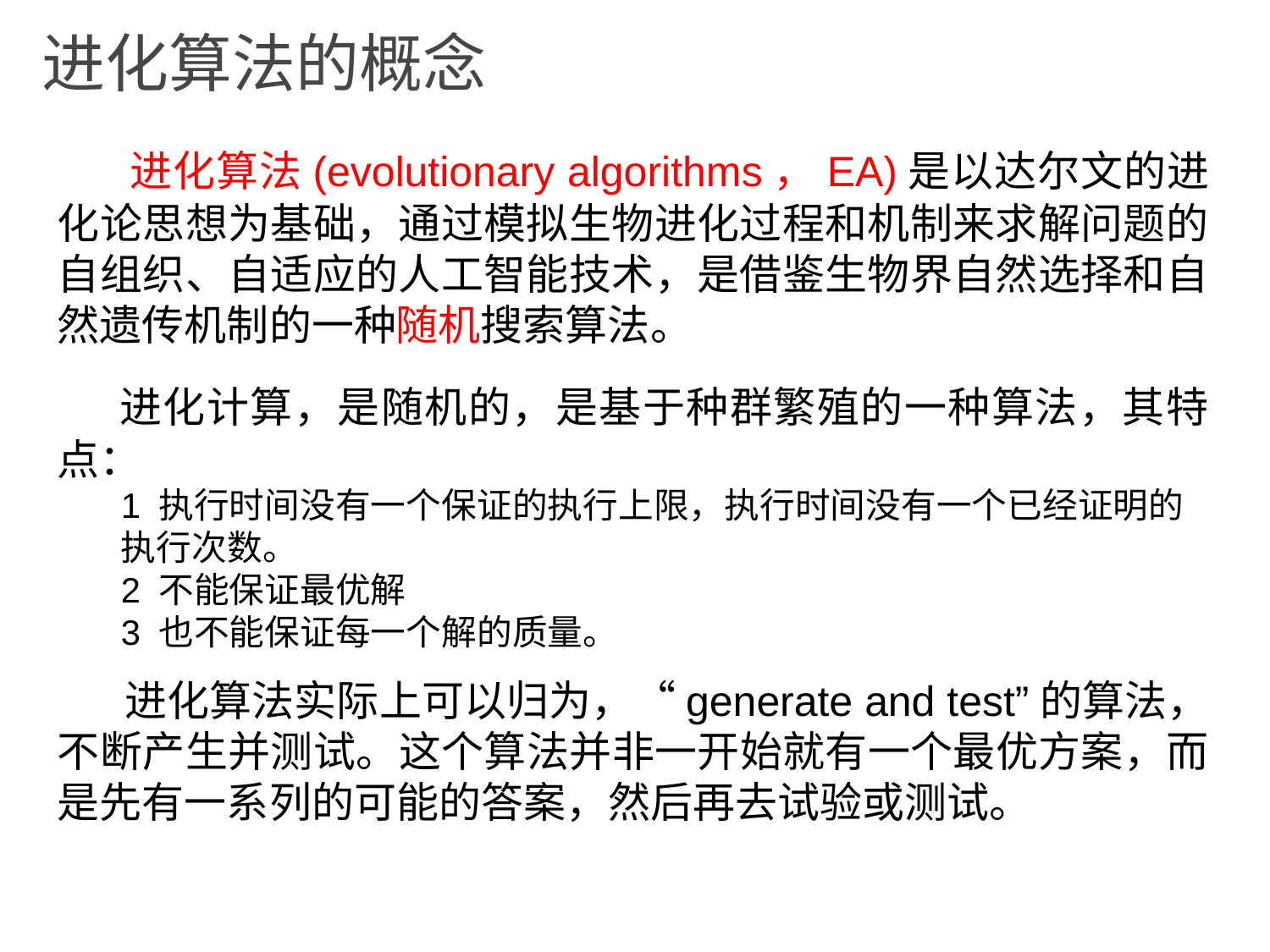

# 进化算法的概念
     进化算法(evolutionary algorithms，EA)是以达尔文的进化论思想为基础，通过模拟生物进化过程和机制来求解问题的自组织、自适应的人工智能技术，是借鉴生物界自然选择和自然遗传机制的一种随机搜索算法。
    进化计算，是随机的，是基于种群繁殖的一种算法，其特点：
1 执行时间没有一个保证的执行上限，执行时间没有一个已经证明的执行次数。
2 不能保证最优解
3 也不能保证每一个解的质量。
      进化算法实际上可以归为，“generate and test”的算法，不断产生并测试。这个算法并非一开始就有一个最优方案，而是先有一系列的可能的答案，然后再去试验或测试。